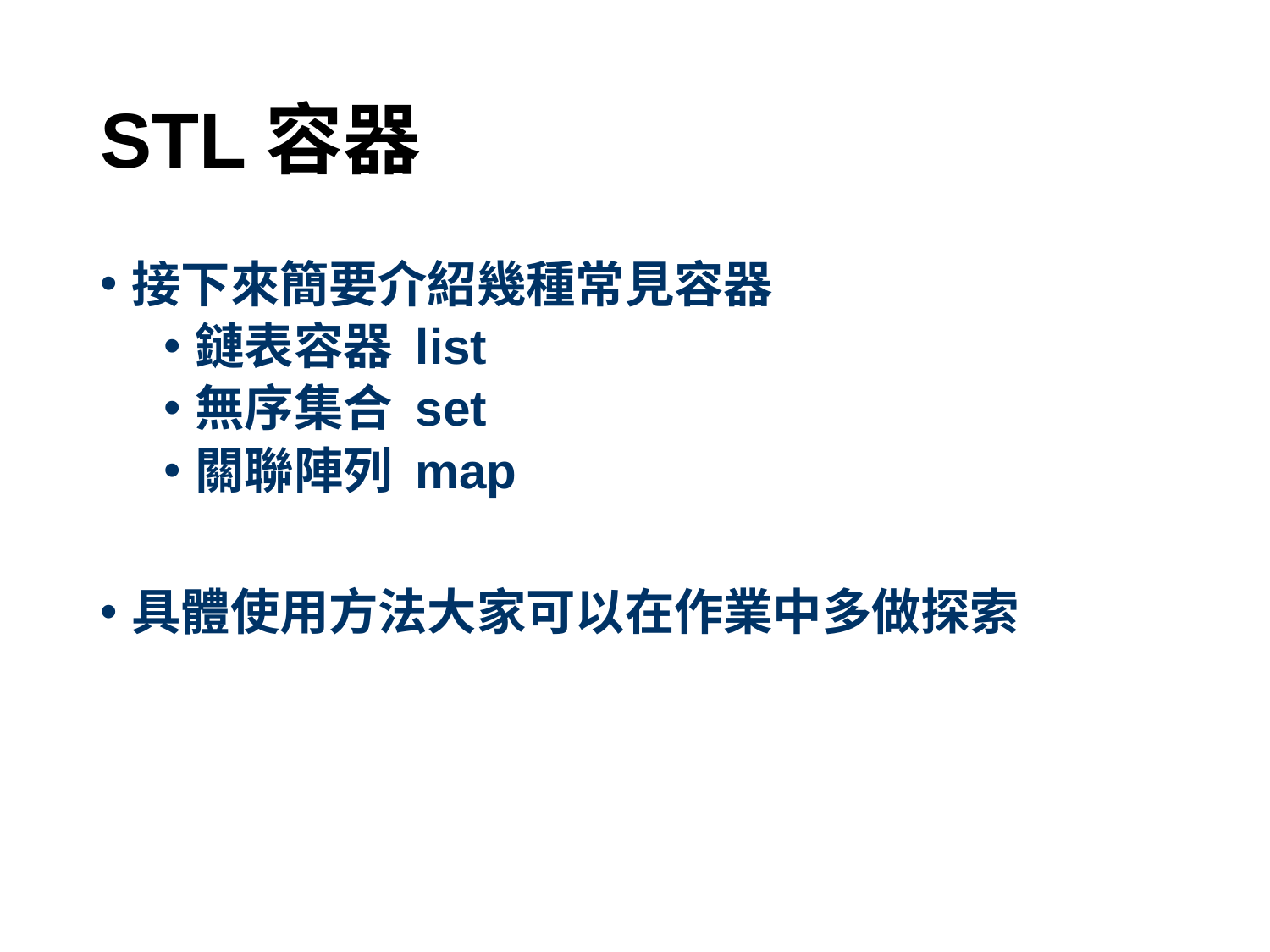

# STL容器
接下來簡要介紹幾種常見容器
鏈表容器 list
無序集合 set
關聯陣列 map

具體使用方法大家可以在作業中多做探索